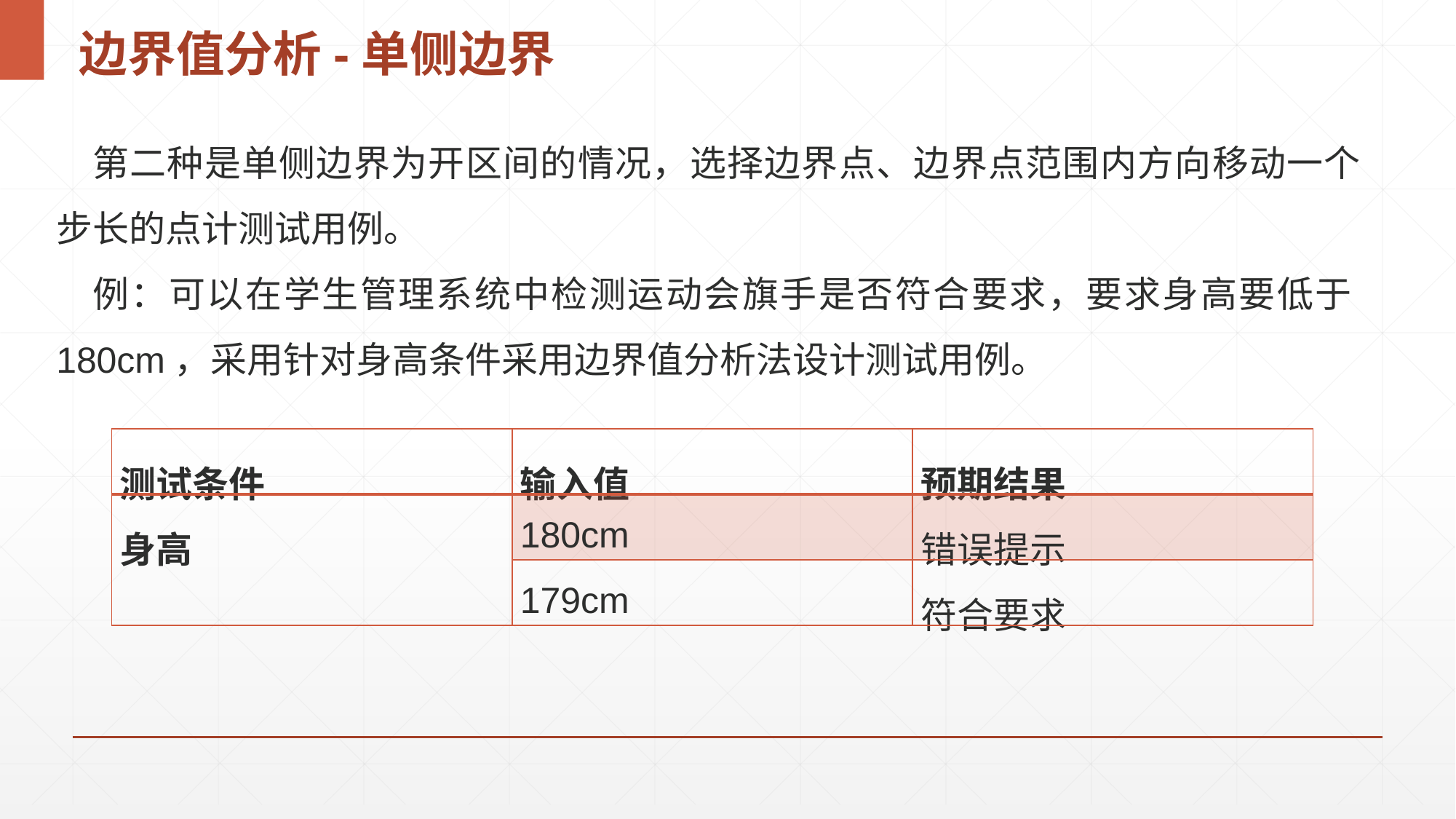

# 边界值分析-单侧边界
第二种是单侧边界为开区间的情况，选择边界点、边界点范围内方向移动一个步长的点计测试用例。
例：可以在学生管理系统中检测运动会旗手是否符合要求，要求身高要低于180cm，采用针对身高条件采用边界值分析法设计测试用例。
| 测试条件 | 输入值 | 预期结果 |
| --- | --- | --- |
| 身高 | 180cm | 错误提示 |
|  | 179cm | 符合要求 |